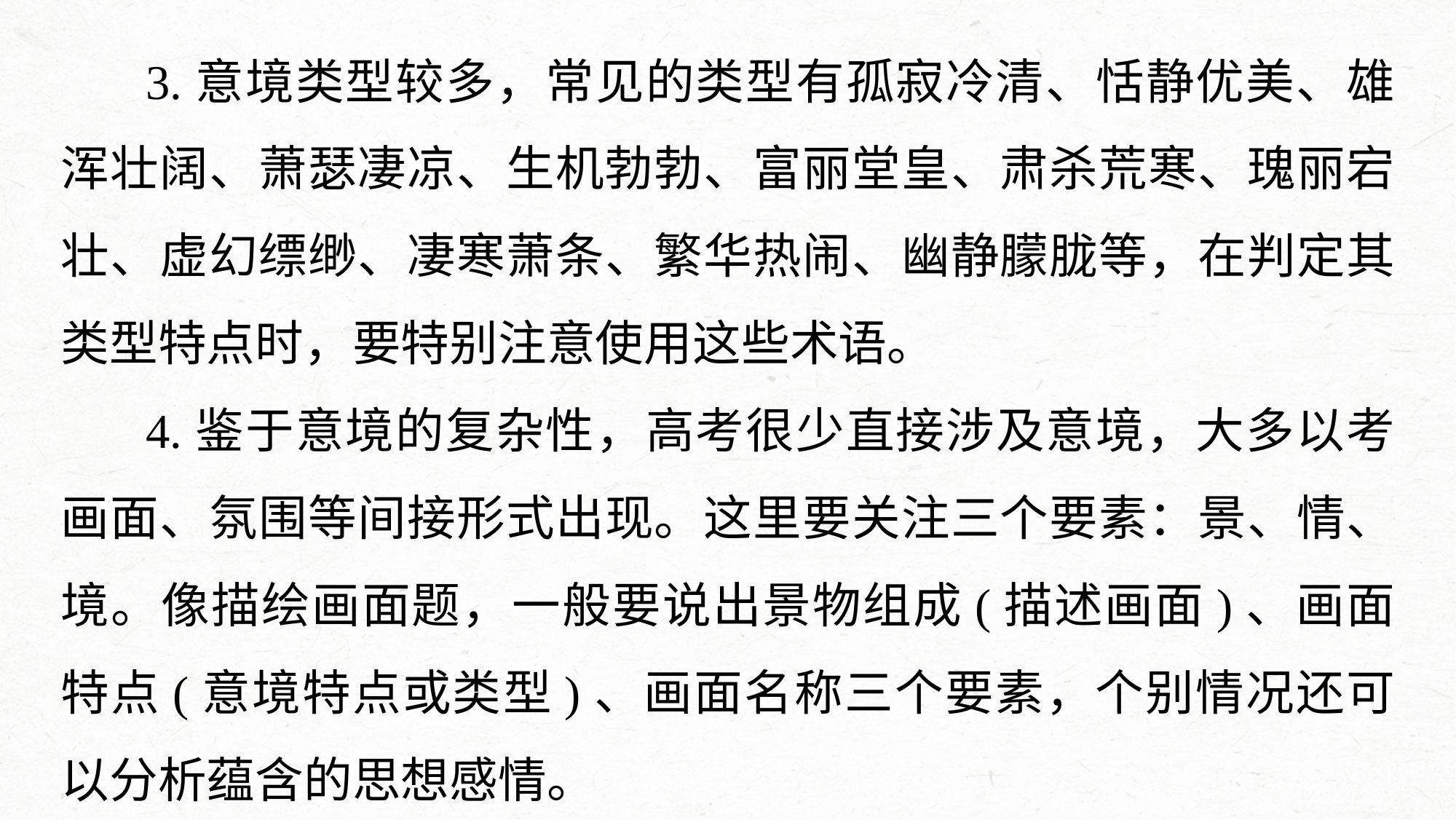

3.意境类型较多，常见的类型有孤寂冷清、恬静优美、雄浑壮阔、萧瑟凄凉、生机勃勃、富丽堂皇、肃杀荒寒、瑰丽宕壮、虚幻缥缈、凄寒萧条、繁华热闹、幽静朦胧等，在判定其类型特点时，要特别注意使用这些术语。
4.鉴于意境的复杂性，高考很少直接涉及意境，大多以考画面、氛围等间接形式出现。这里要关注三个要素：景、情、境。像描绘画面题，一般要说出景物组成(描述画面)、画面特点(意境特点或类型)、画面名称三个要素，个别情况还可以分析蕴含的思想感情。